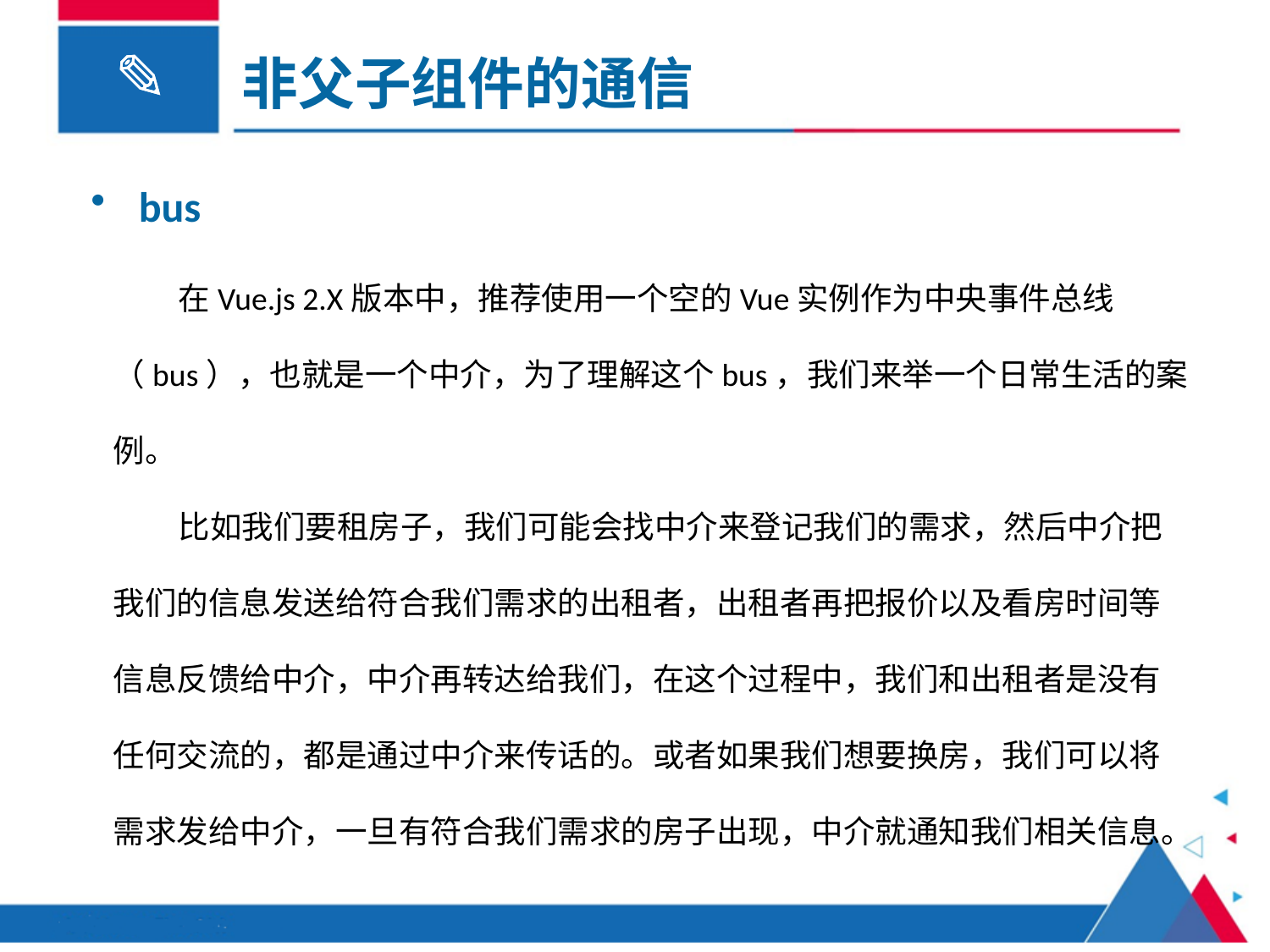

非父子组件的通信
bus
组件中的data
        在Vue.js 2.X版本中，推荐使用一个空的Vue实例作为中央事件总线（bus），也就是一个中介，为了理解这个bus，我们来举一个日常生活的案例。
        比如我们要租房子，我们可能会找中介来登记我们的需求，然后中介把我们的信息发送给符合我们需求的出租者，出租者再把报价以及看房时间等信息反馈给中介，中介再转达给我们，在这个过程中，我们和出租者是没有任何交流的，都是通过中介来传话的。或者如果我们想要换房，我们可以将需求发给中介，一旦有符合我们需求的房子出现，中介就通知我们相关信息。